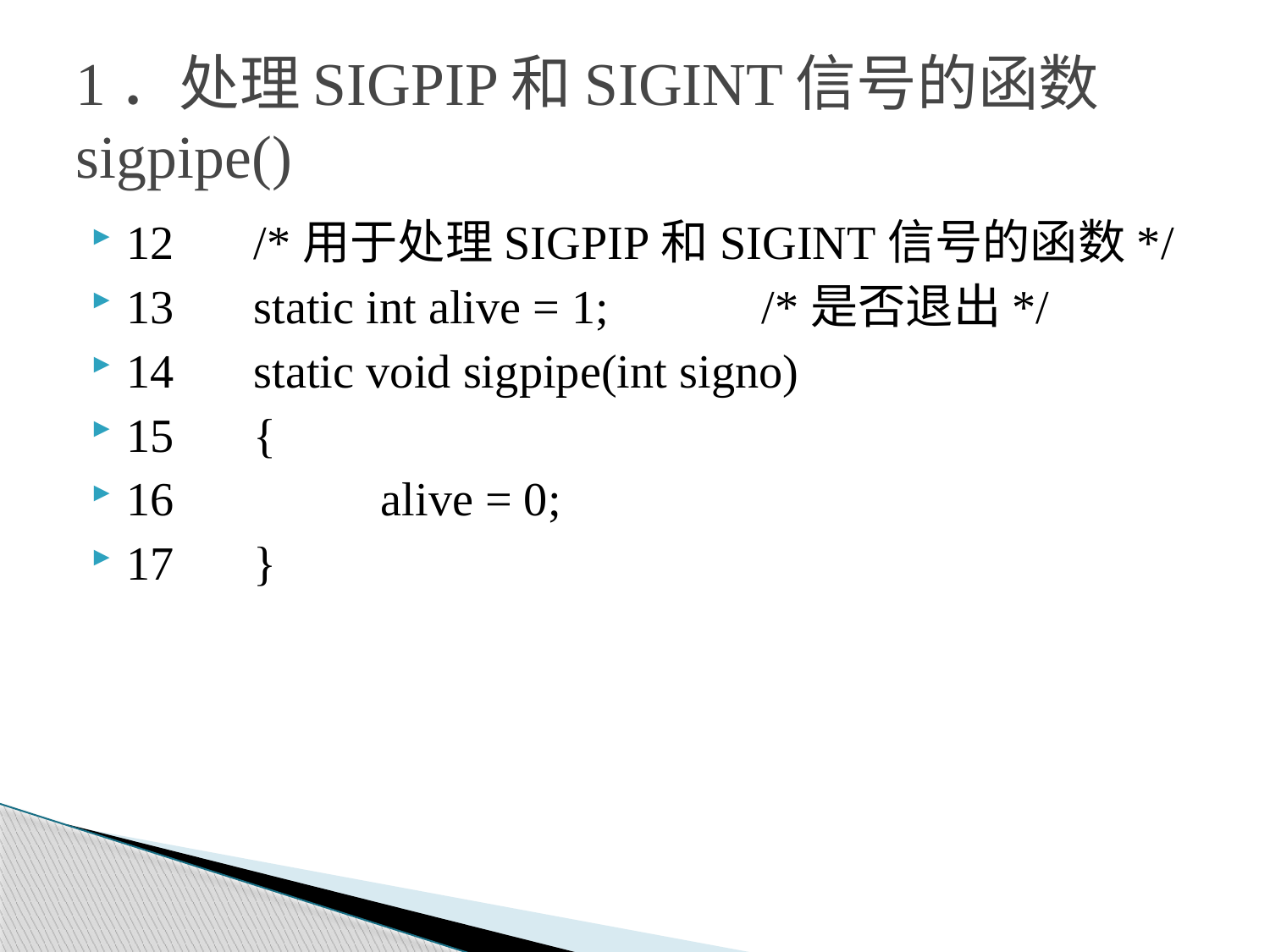

# 1．处理SIGPIP和SIGINT信号的函数sigpipe()
12	/*用于处理SIGPIP和SIGINT信号的函数*/
13	static int alive = 1;		/*是否退出*/
14	static void sigpipe(int signo)
15	{
16		alive = 0;
17	}